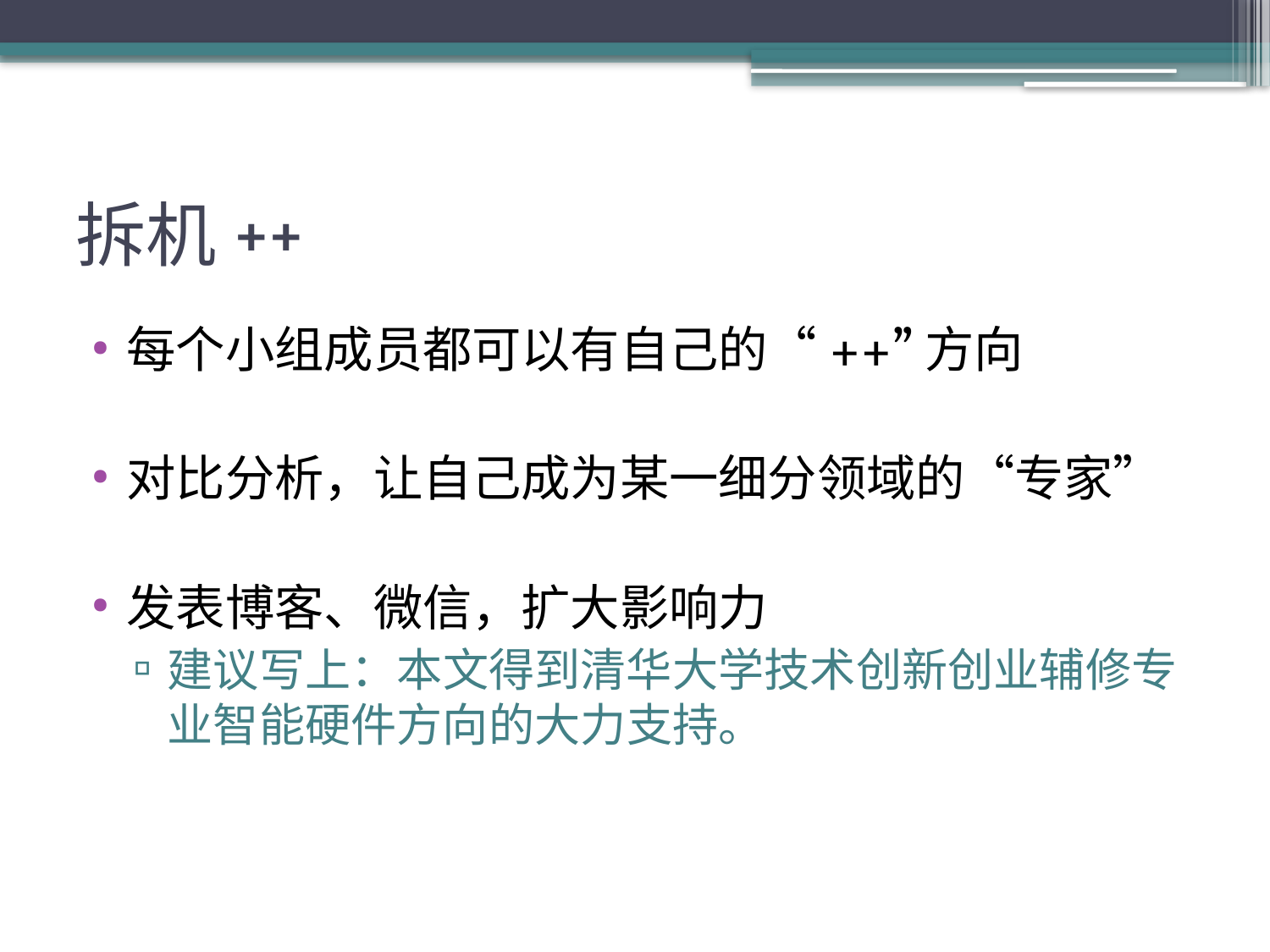

# 拆机++
每个小组成员都可以有自己的“++”方向

对比分析，让自己成为某一细分领域的“专家”

发表博客、微信，扩大影响力
建议写上：本文得到清华大学技术创新创业辅修专业智能硬件方向的大力支持。